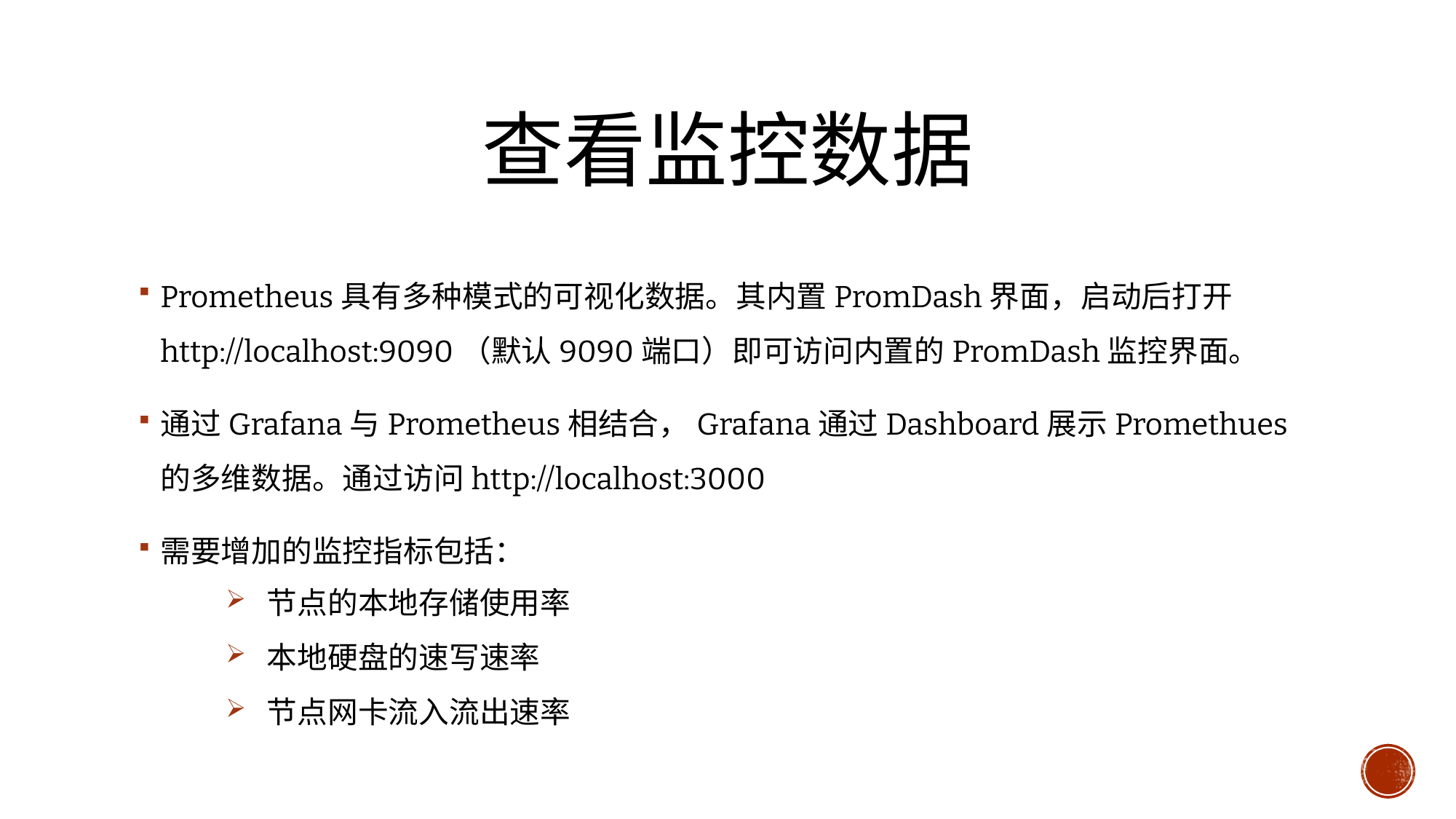

# 查看监控数据
Prometheus具有多种模式的可视化数据。其内置PromDash界面，启动后打开http://localhost:9090（默认9090端口）即可访问内置的PromDash监控界面。
通过Grafana与Prometheus相结合，Grafana通过Dashboard展示Promethues的多维数据。通过访问http://localhost:3000
需要增加的监控指标包括：
节点的本地存储使用率
本地硬盘的速写速率
节点网卡流入流出速率